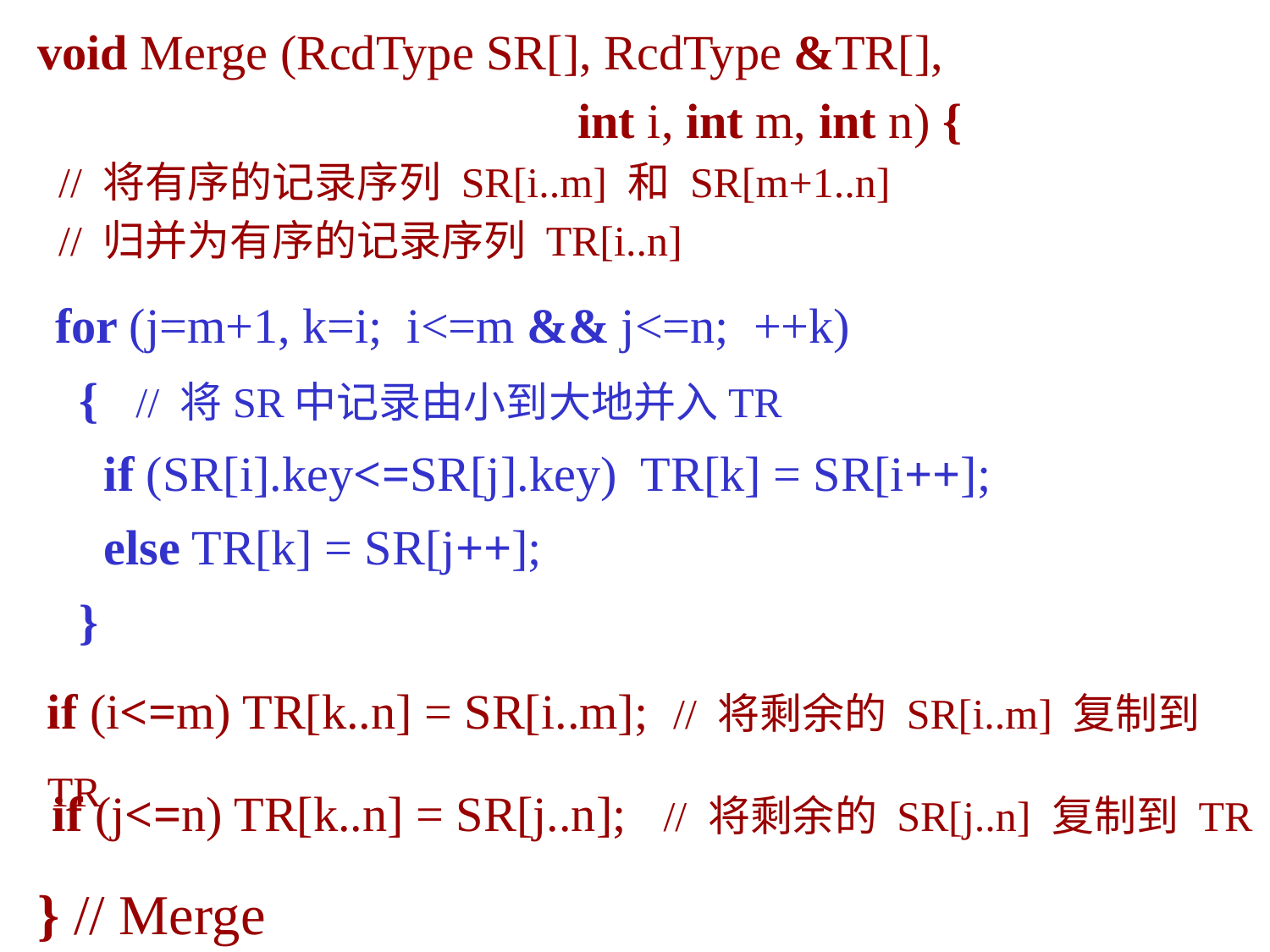

void Merge (RcdType SR[], RcdType &TR[],
                                            int i, int m, int n) {
  // 将有序的记录序列 SR[i..m] 和 SR[m+1..n]
  // 归并为有序的记录序列 TR[i..n]

} // Merge
for (j=m+1, k=i;  i<=m && j<=n;  ++k)
  {   // 将SR中记录由小到大地并入TR
    if (SR[i].key<=SR[j].key)  TR[k] = SR[i++];
    else TR[k] = SR[j++];
  }
if (i<=m) TR[k..n] = SR[i..m];  // 将剩余的 SR[i..m] 复制到 TR
if (j<=n) TR[k..n] = SR[j..n];   // 将剩余的 SR[j..n] 复制到 TR